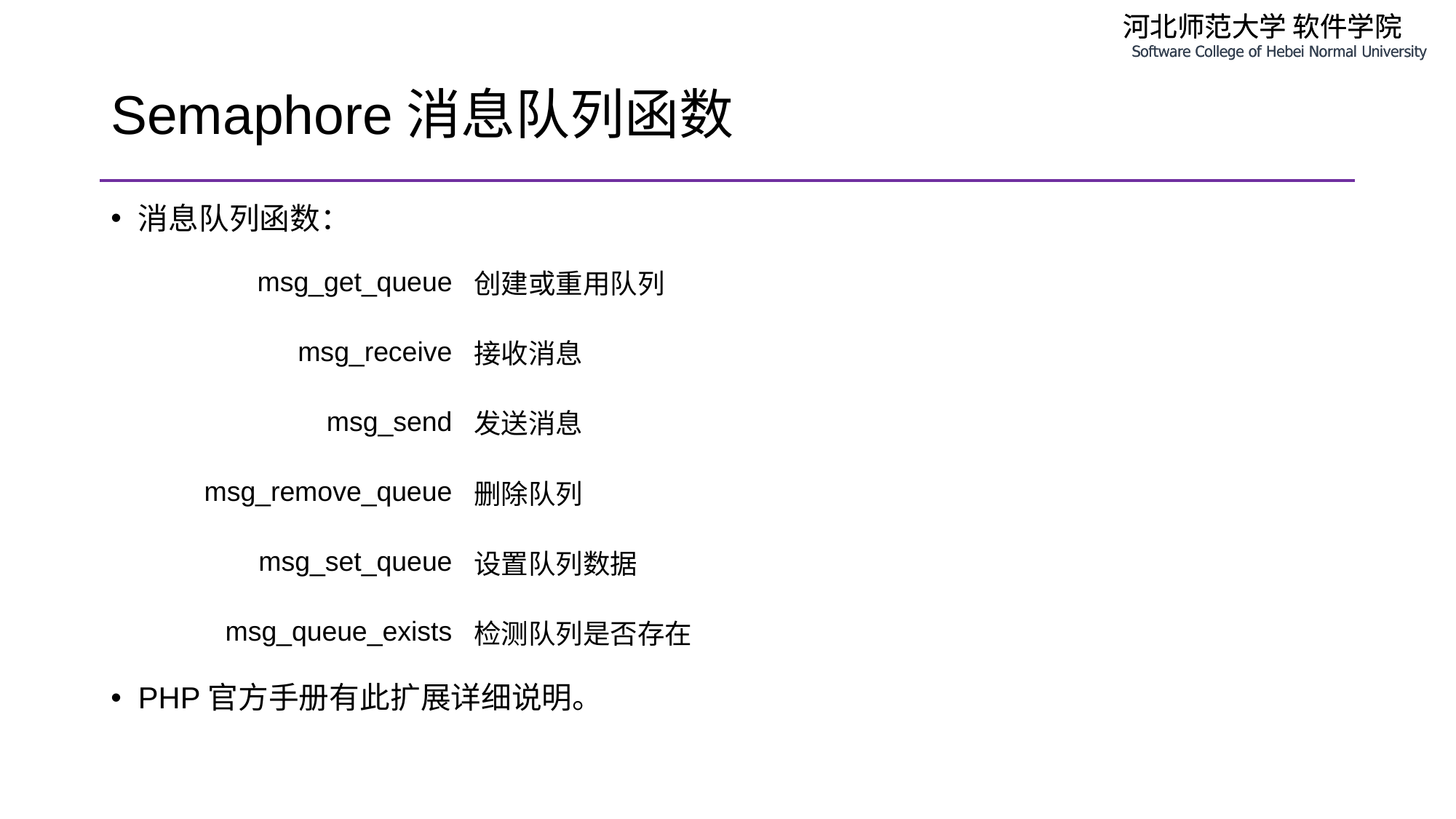

# Semaphore消息队列函数
消息队列函数：

PHP官方手册有此扩展详细说明。

| msg\_get\_queue | 创建或重用队列 |
| --- | --- |
| msg\_receive | 接收消息 |
| msg\_send | 发送消息 |
| msg\_remove\_queue | 删除队列 |
| msg\_set\_queue | 设置队列数据 |
| msg\_queue\_exists | 检测队列是否存在 |